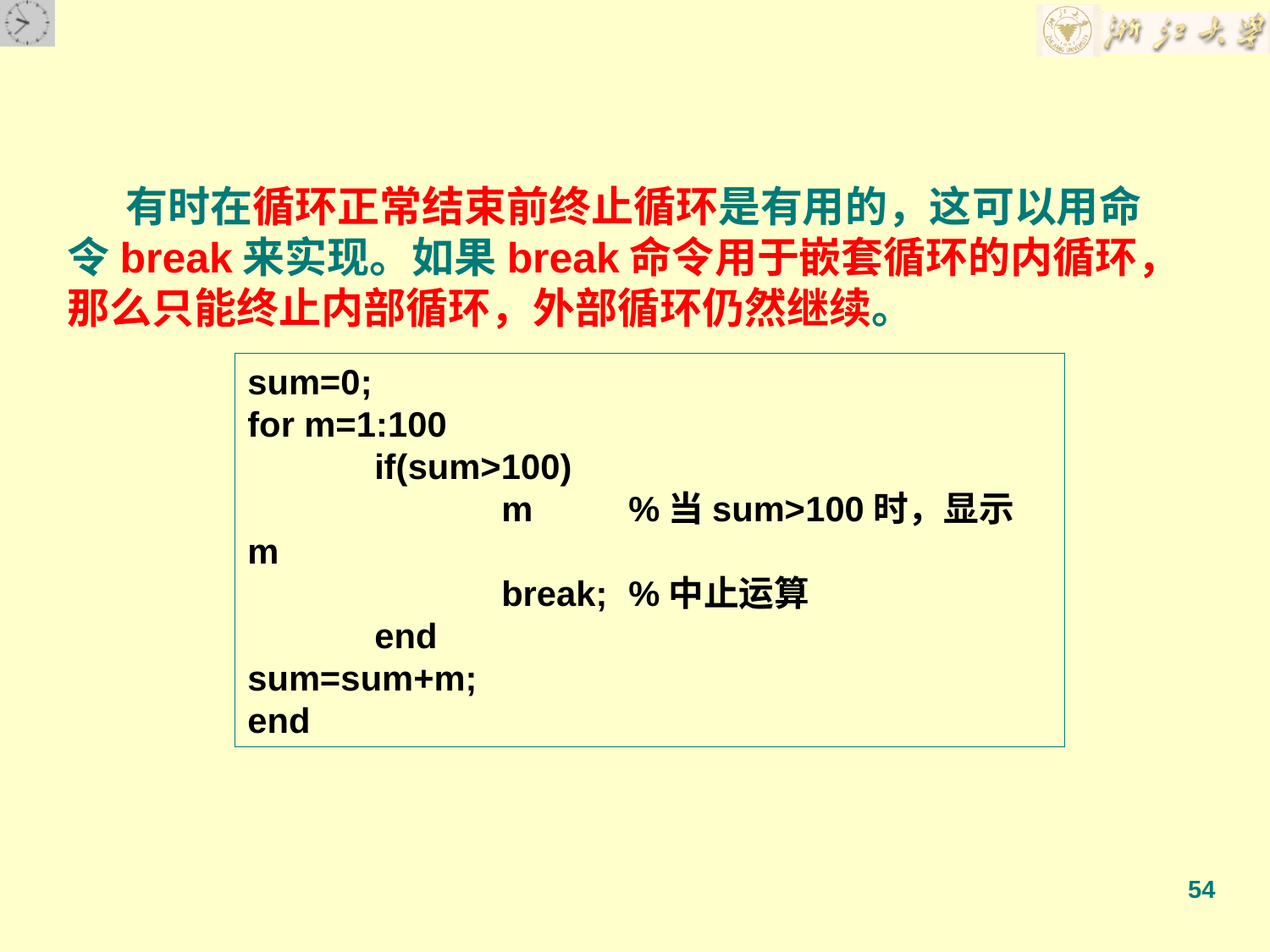

有时在循环正常结束前终止循环是有用的，这可以用命令break来实现。如果break命令用于嵌套循环的内循环，那么只能终止内部循环，外部循环仍然继续。
sum=0;
for m=1:100
	if(sum>100)
		m	%当sum>100时，显示m
		break;	%中止运算
	end
sum=sum+m;
end
54